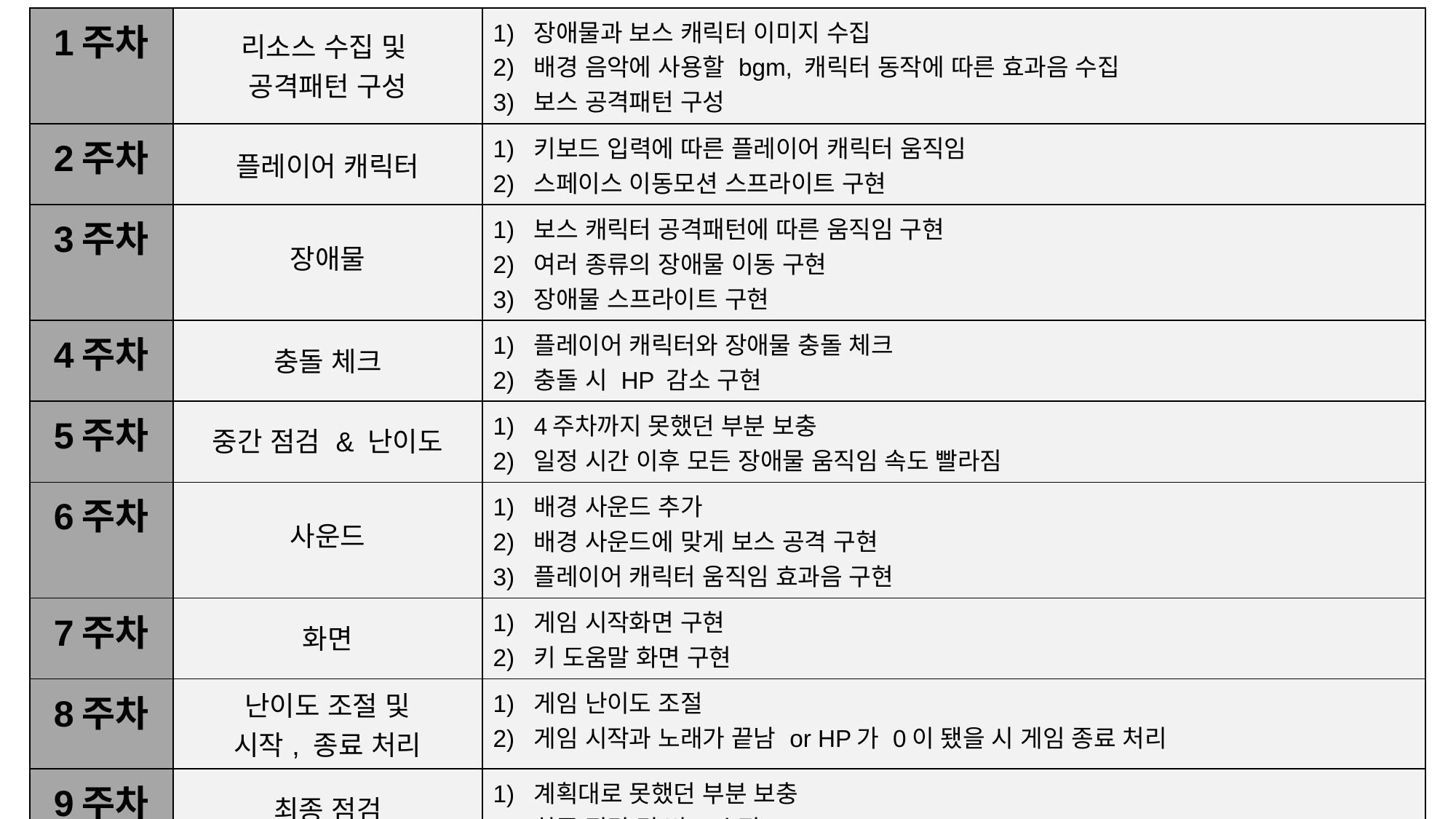

# 개발 일정
| 1주차 | 리소스 수집 및 공격패턴 구성 | 장애물과 보스 캐릭터 이미지 수집 배경 음악에 사용할 bgm, 캐릭터 동작에 따른 효과음 수집 보스 공격패턴 구성 |
| --- | --- | --- |
| 2주차 | 플레이어 캐릭터 | 키보드 입력에 따른 플레이어 캐릭터 움직임 스페이스 이동모션 스프라이트 구현 |
| 3주차 | 장애물 | 보스 캐릭터 공격패턴에 따른 움직임 구현 여러 종류의 장애물 이동 구현 장애물 스프라이트 구현 |
| 4주차 | 충돌 체크 | 플레이어 캐릭터와 장애물 충돌 체크 충돌 시 HP 감소 구현 |
| 5주차 | 중간 점검 & 난이도 | 4주차까지 못했던 부분 보충 일정 시간 이후 모든 장애물 움직임 속도 빨라짐 |
| 6주차 | 사운드 | 배경 사운드 추가 배경 사운드에 맞게 보스 공격 구현 플레이어 캐릭터 움직임 효과음 구현 |
| 7주차 | 화면 | 게임 시작화면 구현 키 도움말 화면 구현 |
| 8주차 | 난이도 조절 및 시작, 종료 처리 | 게임 난이도 조절 게임 시작과 노래가 끝남 or HP가 0이 됐을 시 게임 종료 처리 |
| 9주차 | 최종 점검 | 계획대로 못했던 부분 보충 최종 점검 및 버그 수정 |
| 10주차 | 마무리 | 1) 완성된 게임 릴리즈 |